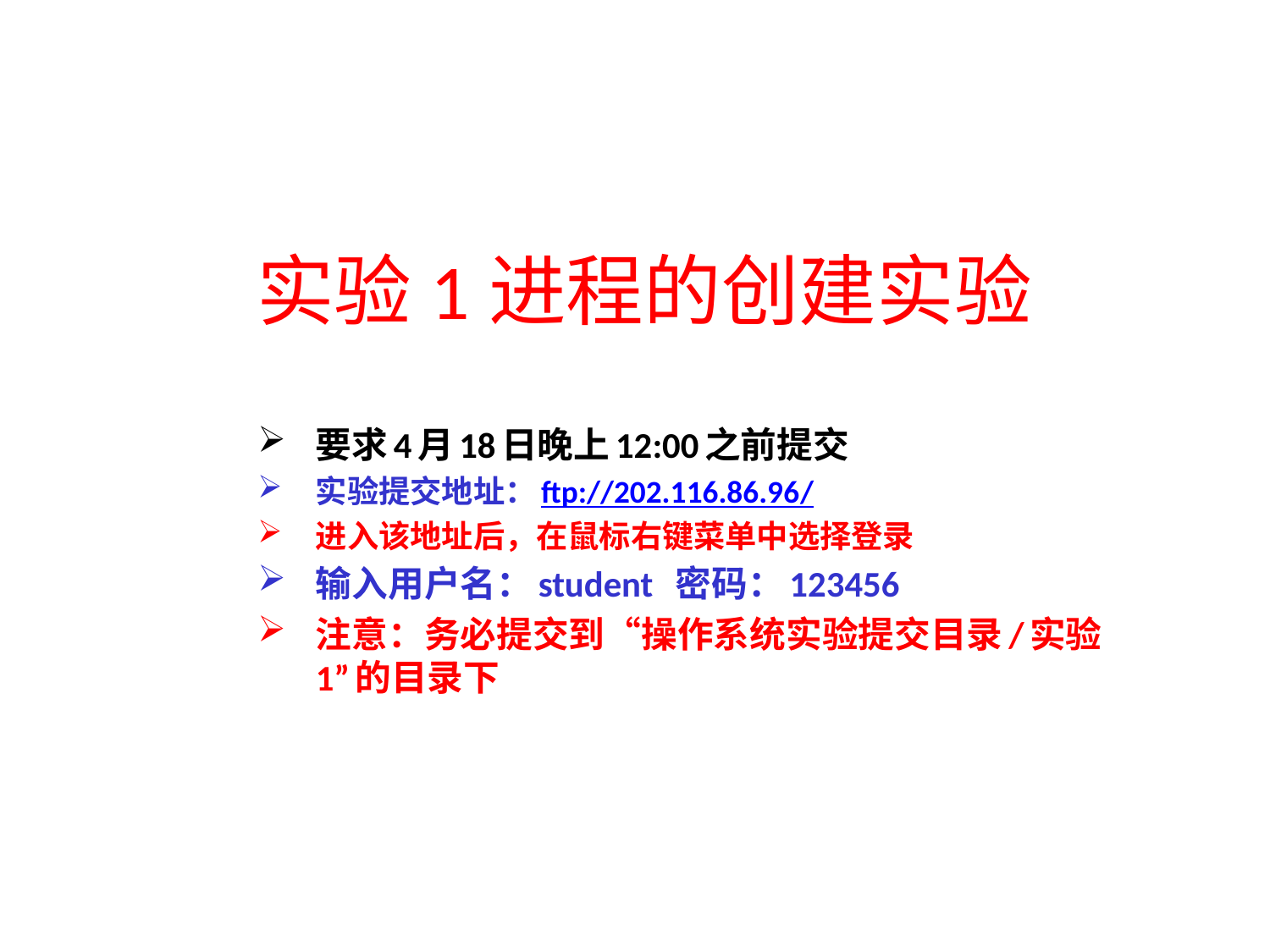

# 实验1进程的创建实验
要求4月18日晚上12:00之前提交
实验提交地址：ftp://202.116.86.96/
进入该地址后，在鼠标右键菜单中选择登录
输入用户名：student  密码：123456
注意：务必提交到“操作系统实验提交目录/实验1”的目录下